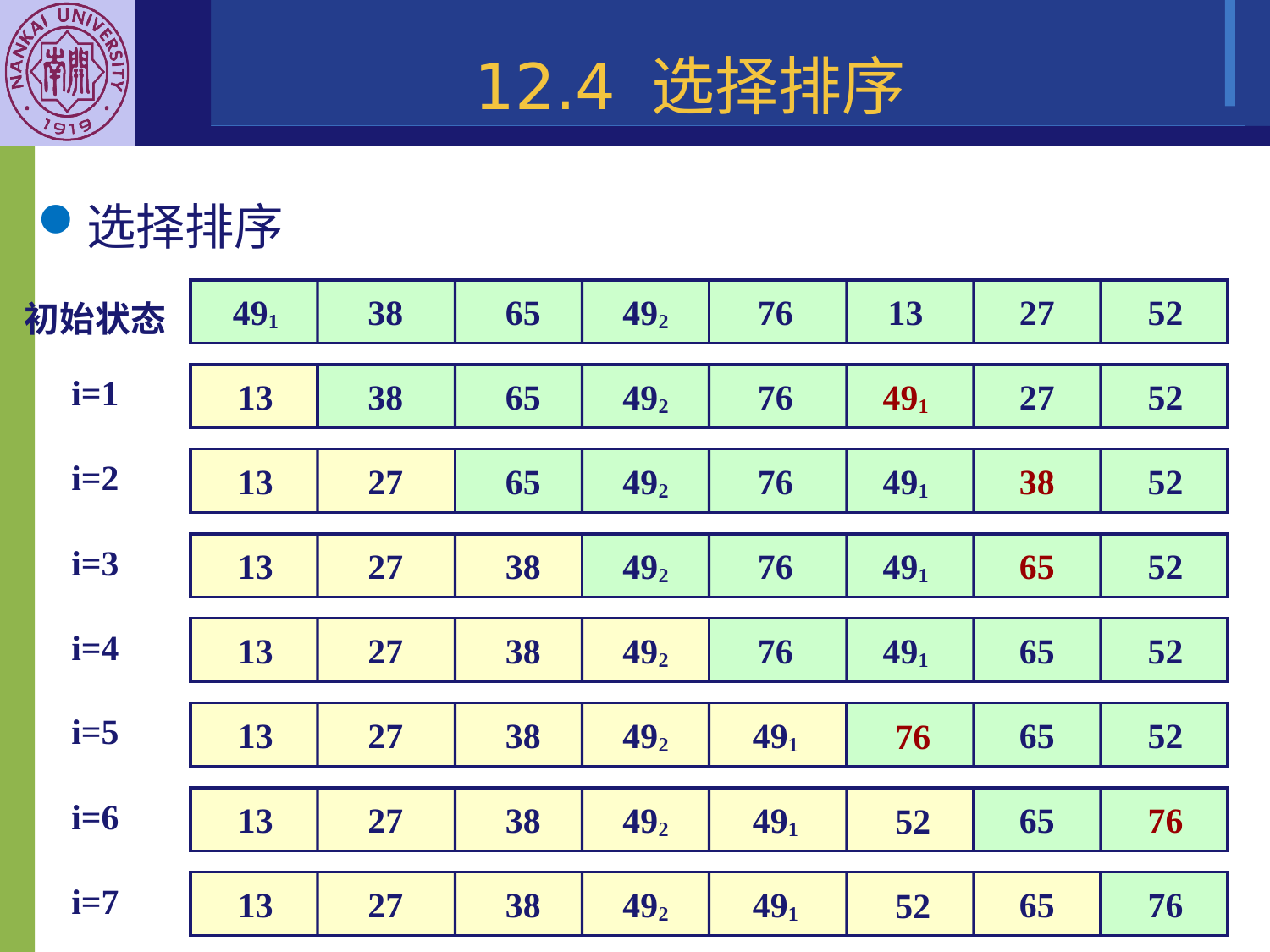

12.4 选择排序
28

选择排序

491
38
65
492
76
13
27
52
初始状态
i=1

13
38
65
492
76
491
27
52
i=2

13
27
65
492
76
491
38
52
i=3

13
27
38
492
76
491
65
52
i=4

13
27
38
492
76
491
65
52
i=5

13
27
38
492
491
65
52
76
i=6

13
27
38
492
491
65
76
52
i=7

13
27
38
492
491
65
76
52
28